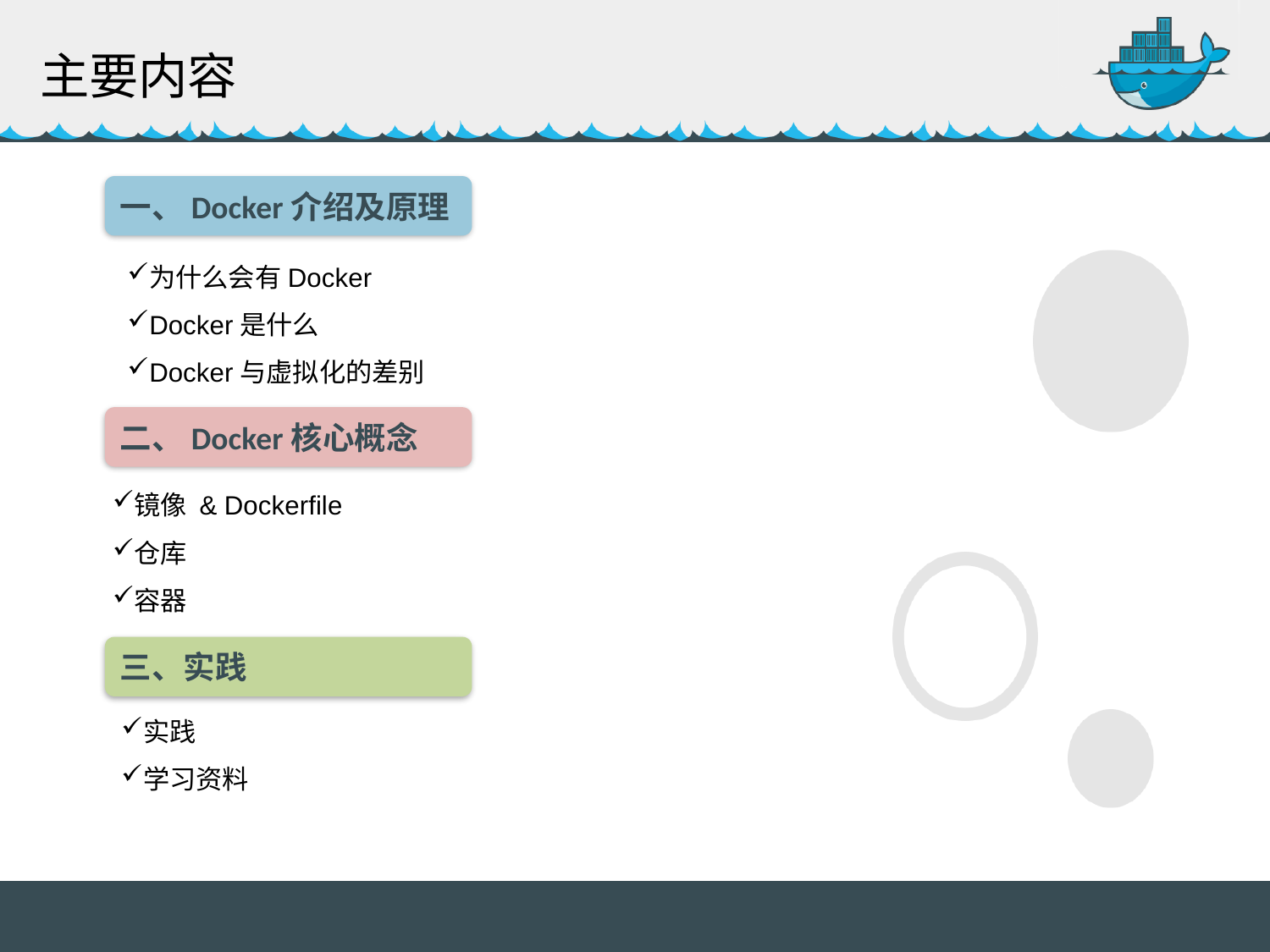

主要内容
一、Docker介绍及原理
为什么会有Docker
Docker是什么
Docker与虚拟化的差别
二、Docker核心概念
镜像 & Dockerfile
仓库
容器
三、实践
实践
学习资料